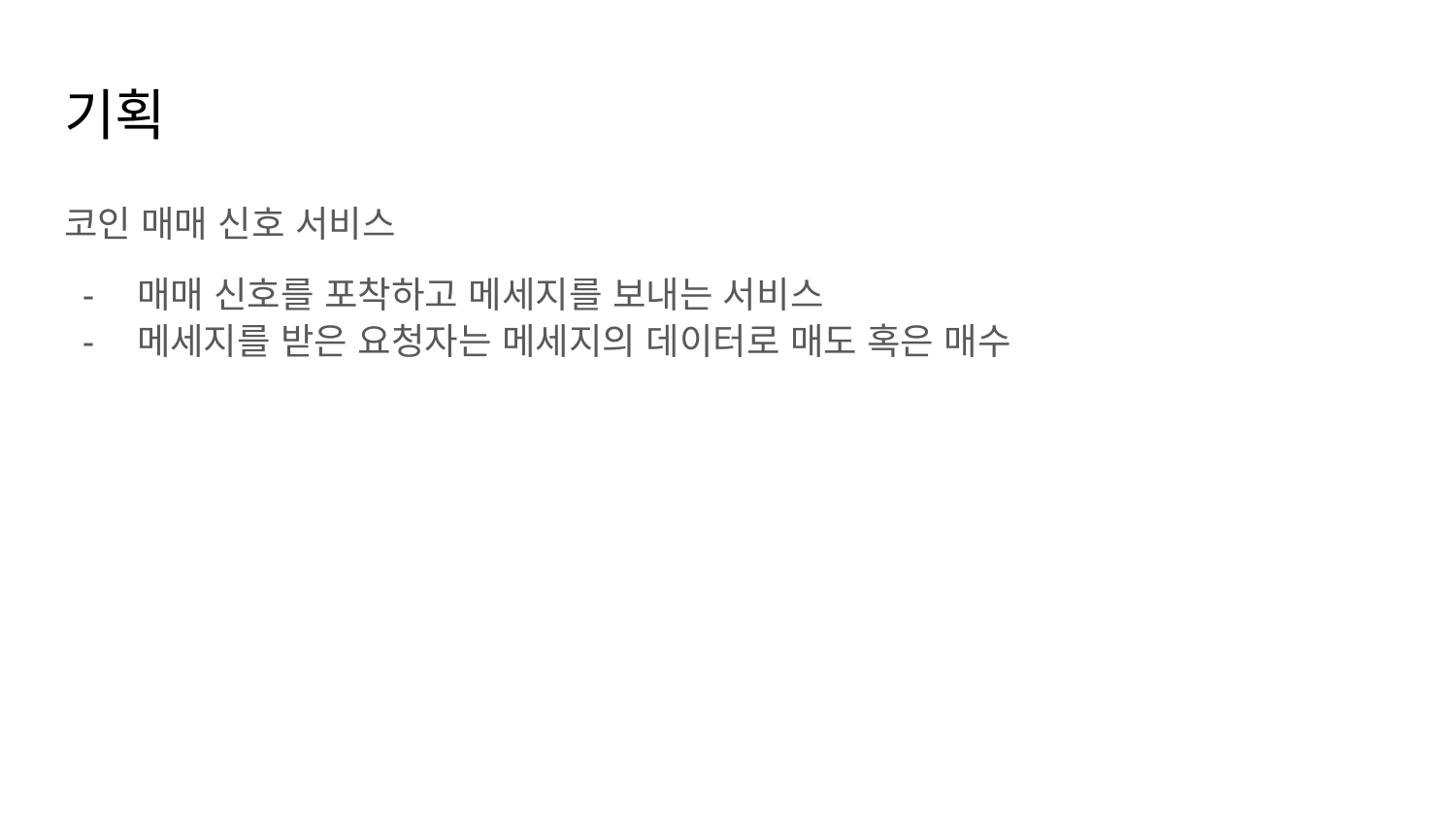

# 기획
코인 매매 신호 서비스
매매 신호를 포착하고 메세지를 보내는 서비스
메세지를 받은 요청자는 메세지의 데이터로 매도 혹은 매수